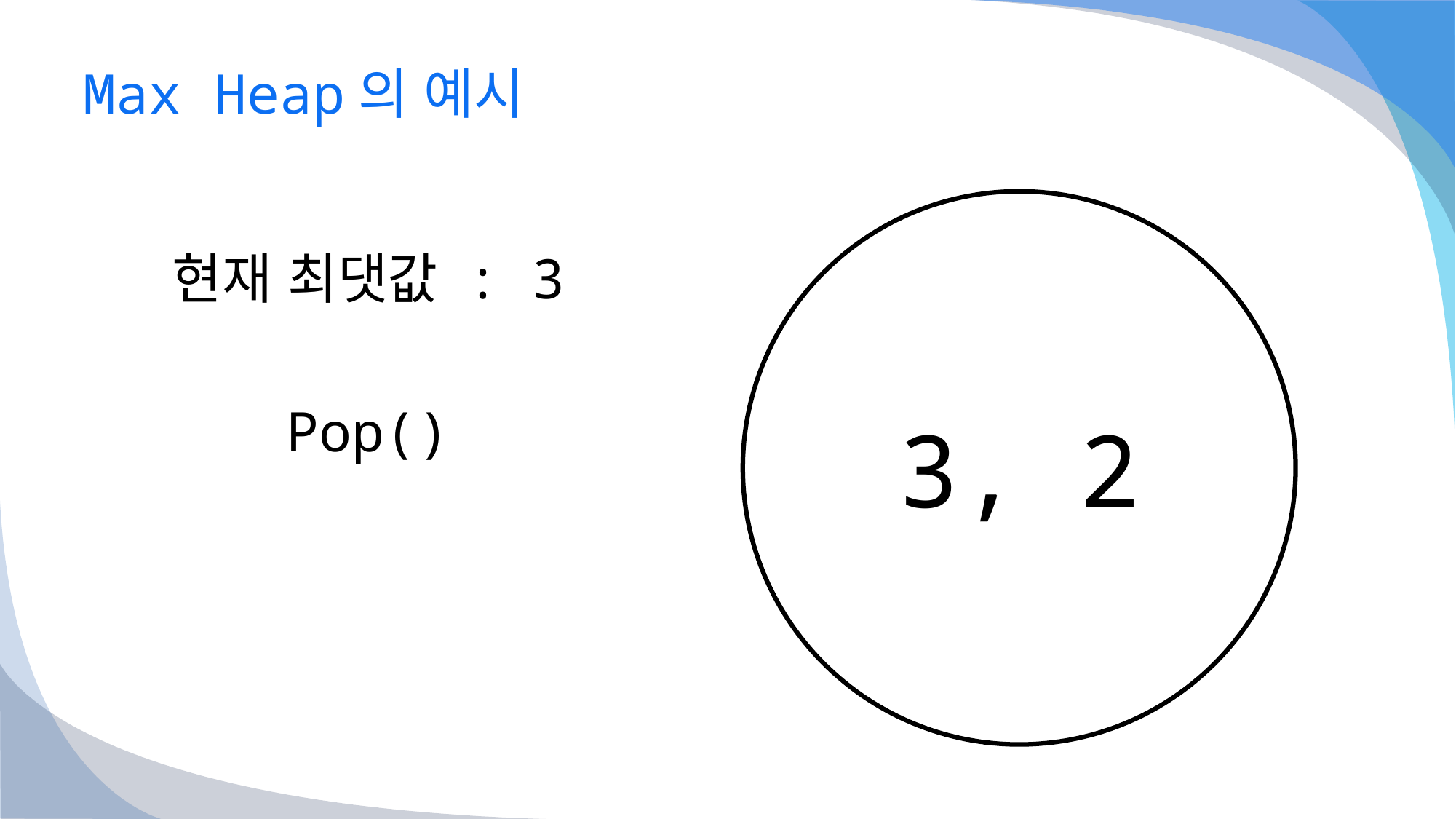

# Max Heap의 예시

현재 최댓값 : 3

Pop()
3, 2